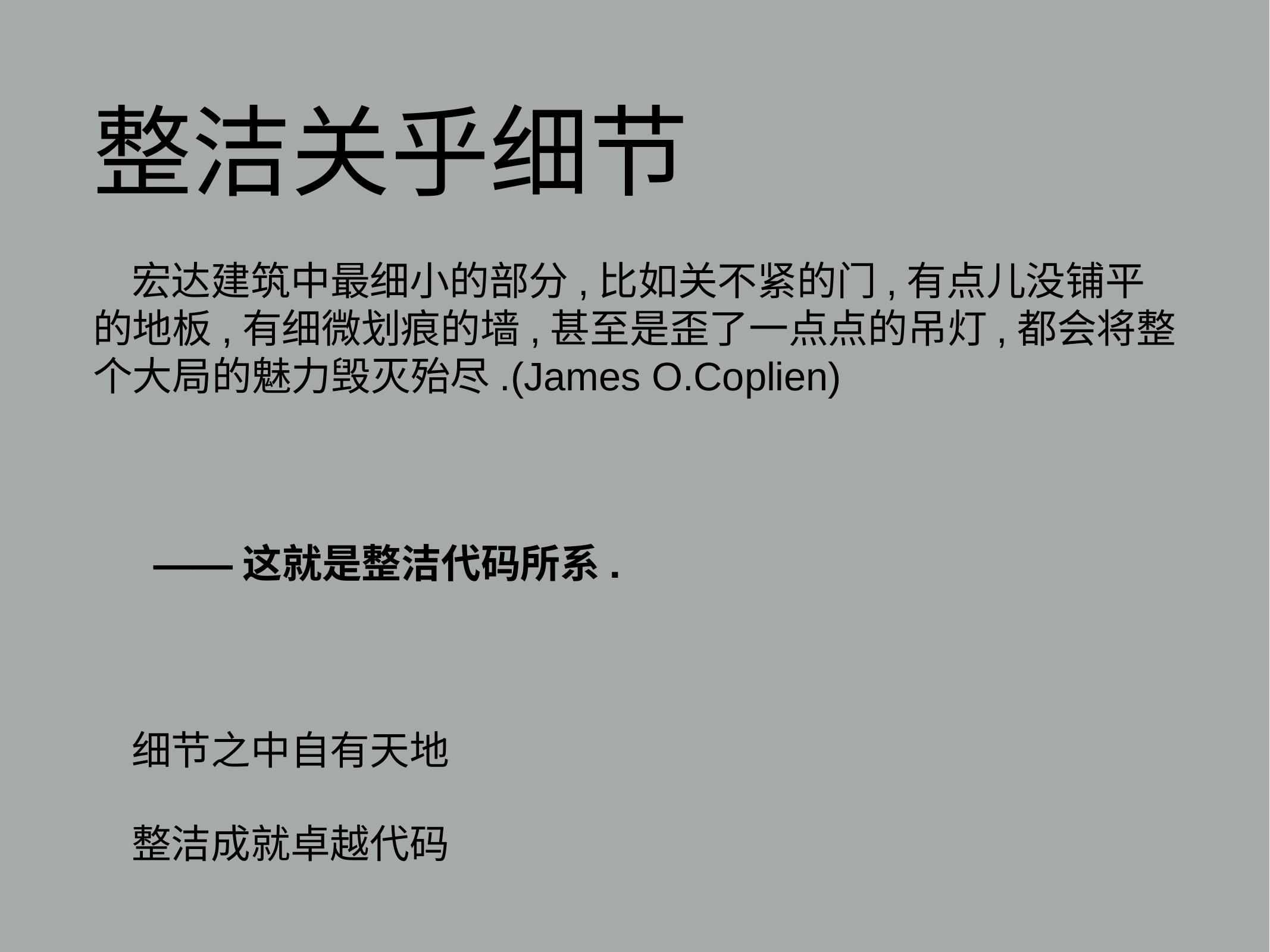

# 整洁关乎细节
宏达建筑中最细小的部分,比如关不紧的门,有点儿没铺平的地板,有细微划痕的墙,甚至是歪了一点点的吊灯,都会将整个大局的魅力毁灭殆尽.(James O.Coplien)

  ——这就是整洁代码所系.

细节之中自有天地
整洁成就卓越代码